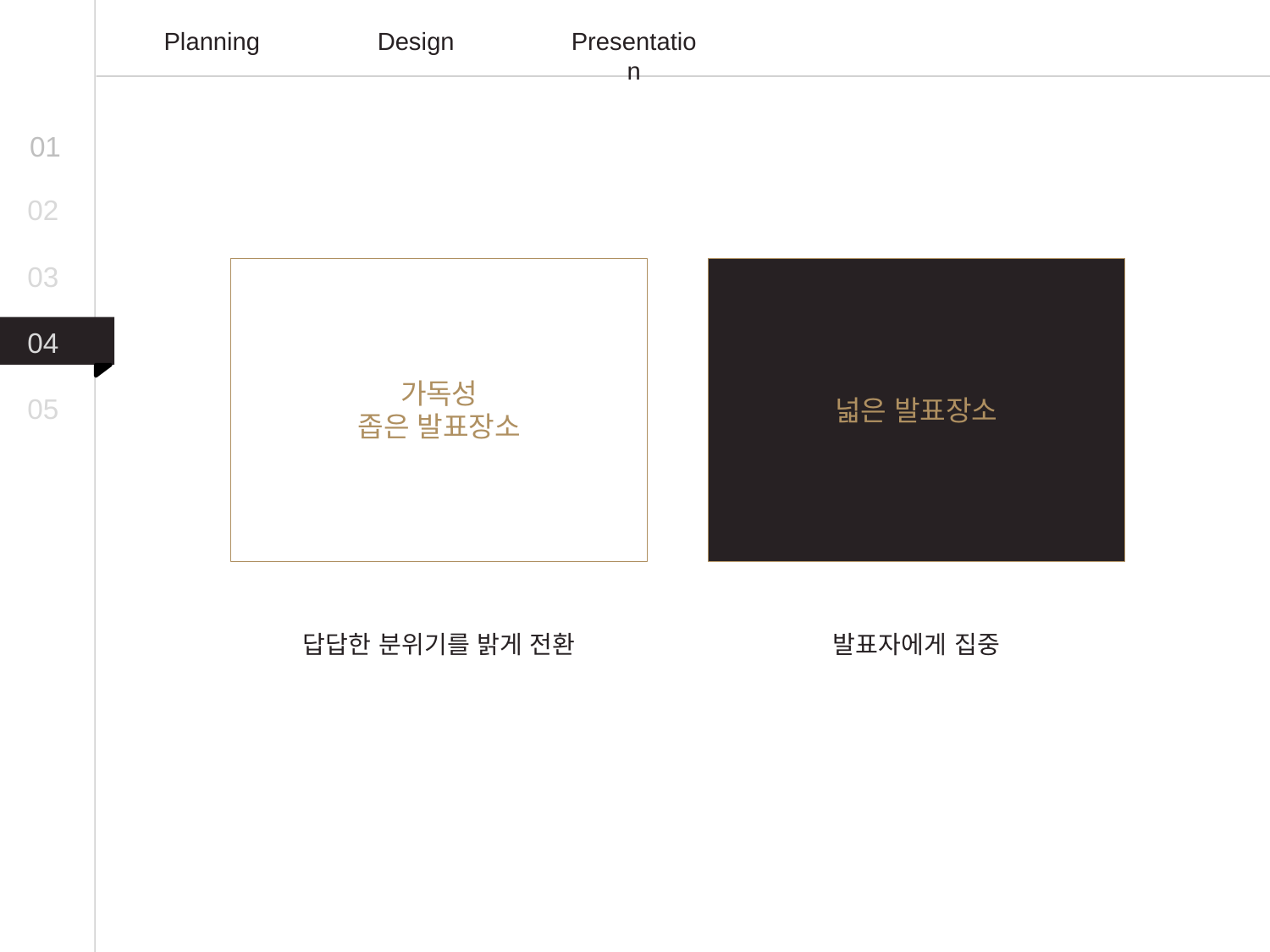

Planning
Design
Presentation
01
02
03

04

가독성
좁은 발표장소
05
넓은 발표장소
답답한 분위기를 밝게 전환
발표자에게 집중